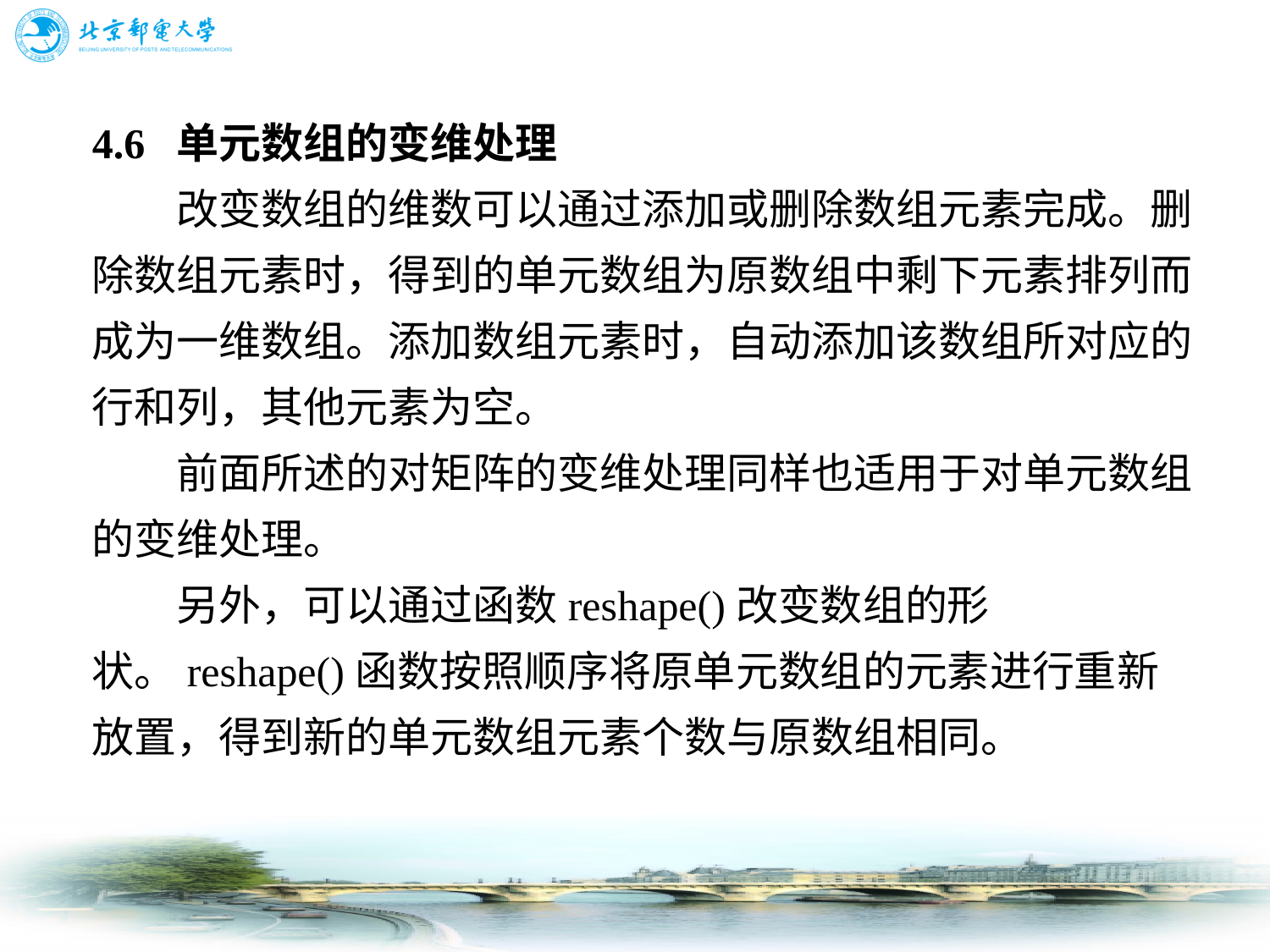

# 4.6  单元数组的变维处理 　　改变数组的维数可以通过添加或删除数组元素完成。删除数组元素时，得到的单元数组为原数组中剩下元素排列而成为一维数组。添加数组元素时，自动添加该数组所对应的行和列，其他元素为空。 　　前面所述的对矩阵的变维处理同样也适用于对单元数组的变维处理。 　　另外，可以通过函数reshape()改变数组的形状。reshape()函数按照顺序将原单元数组的元素进行重新放置，得到新的单元数组元素个数与原数组相同。